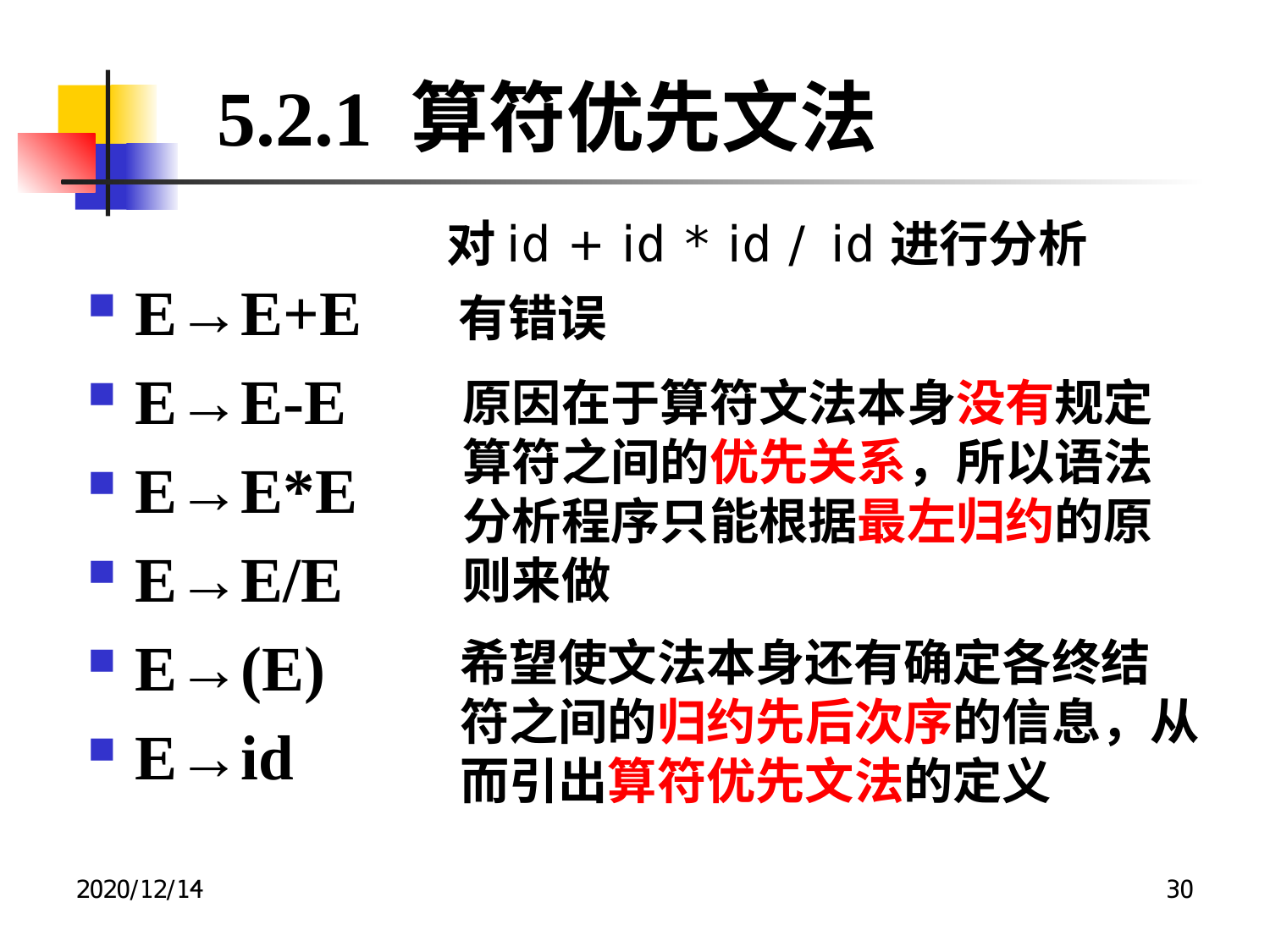

5.2.1 算符优先文法
对id + id * id / id进行分析
E→E+E
E→E-E
E→E*E
E→E/E
E→(E)
E→id

有错误
原因在于算符文法本身没有规定
算符之间的优先关系，所以语法
分析程序只能根据最左归约的原
则来做
希望使文法本身还有确定各终结
符之间的归约先后次序的信息，从
而引出算符优先文法的定义
2020/12/14
30